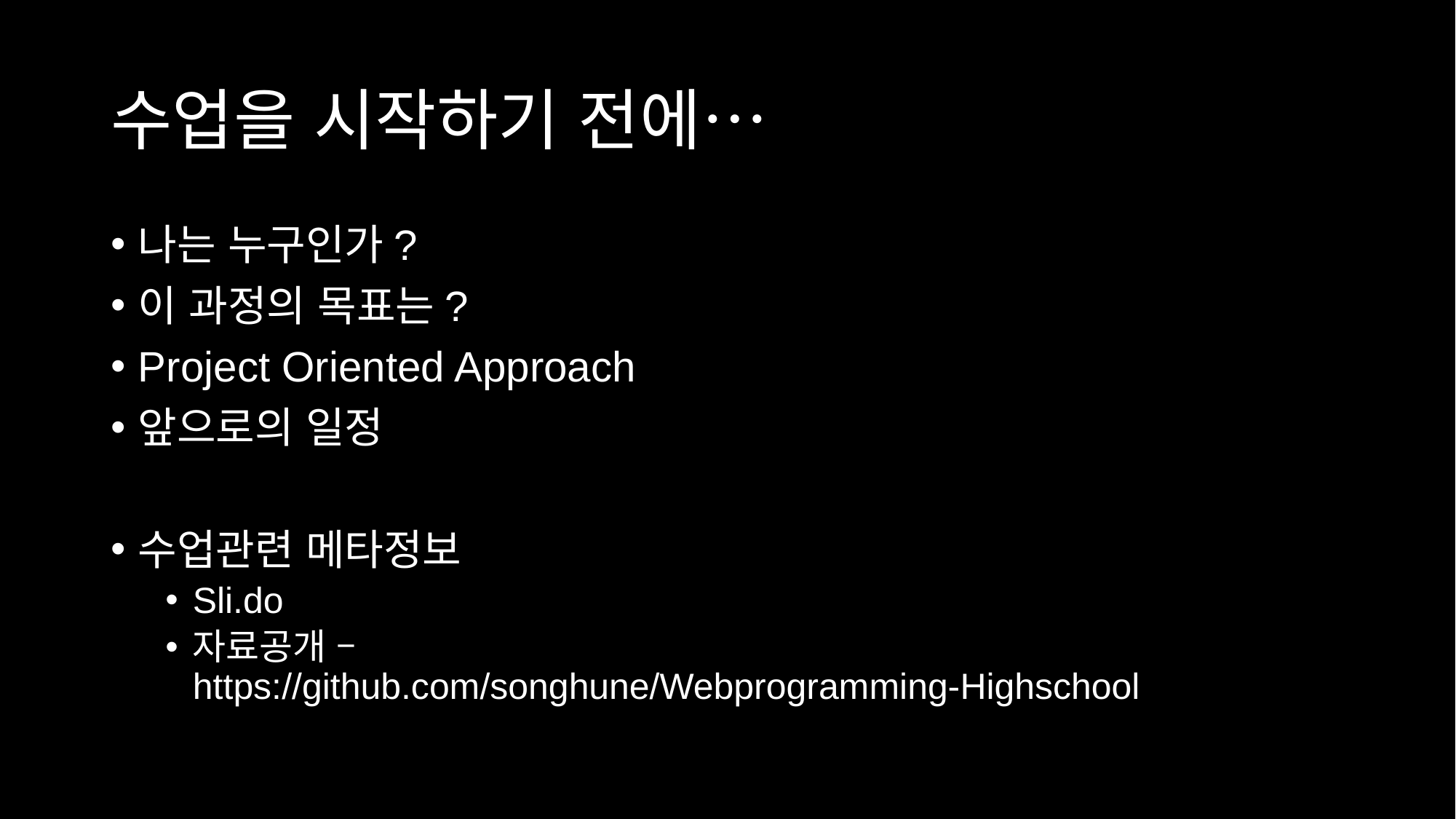

# 수업을 시작하기 전에…
나는 누구인가?
이 과정의 목표는?
Project Oriented Approach
앞으로의 일정

수업관련 메타정보
Sli.do
자료공개 –
https://github.com/songhune/Webprogramming-Highschool